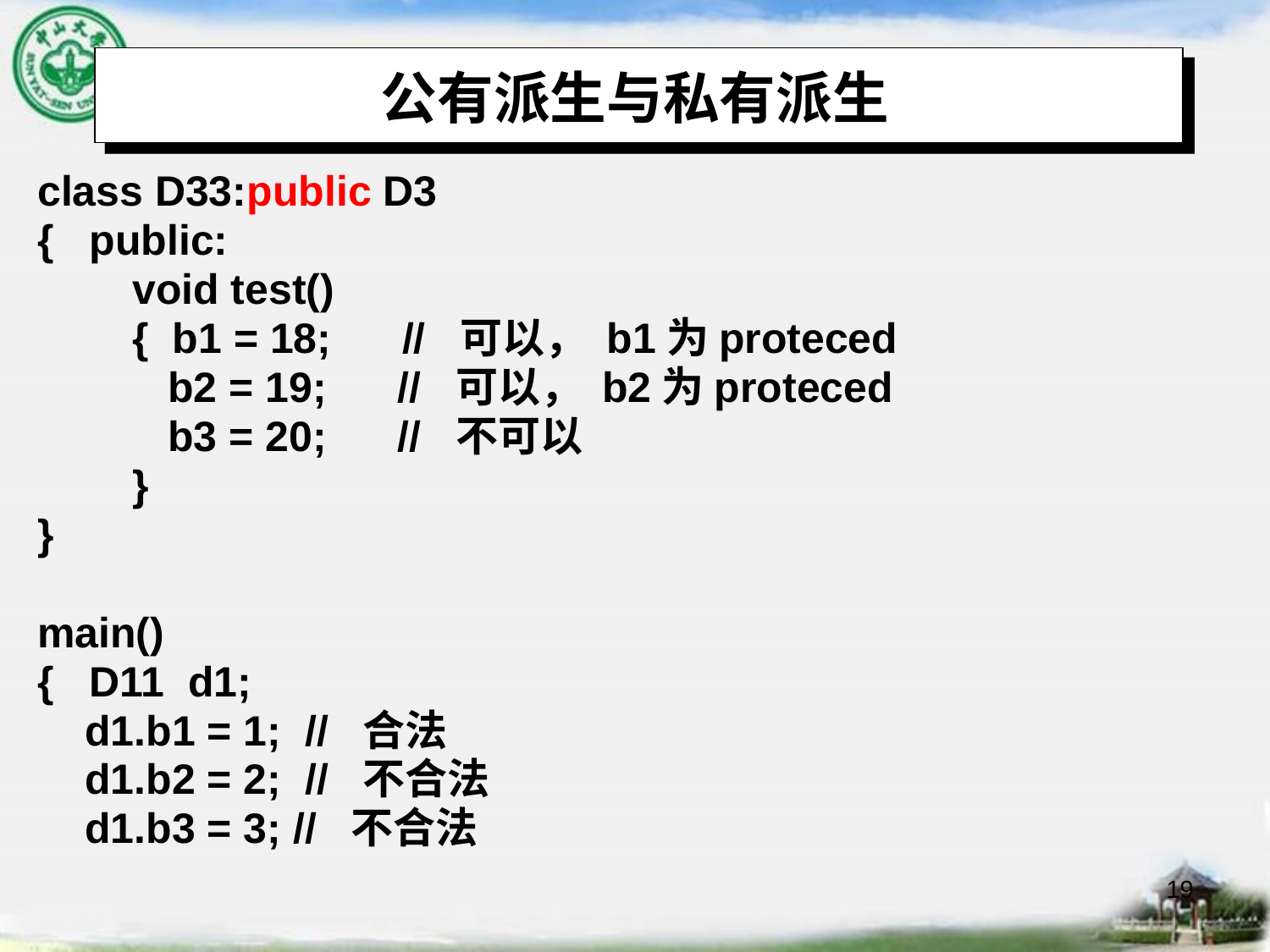

# 公有派生与私有派生
class D33:public D3
{   public:
        void test()
        {  b1 = 18;      //  可以， b1为proteced
           b2 = 19;      //  可以， b2为proteced
           b3 = 20;      //  不可以
        }
}

main()
{   D11  d1;
    d1.b1 = 1;  //  合法
    d1.b2 = 2;  //  不合法
    d1.b3 = 3; //  不合法

19